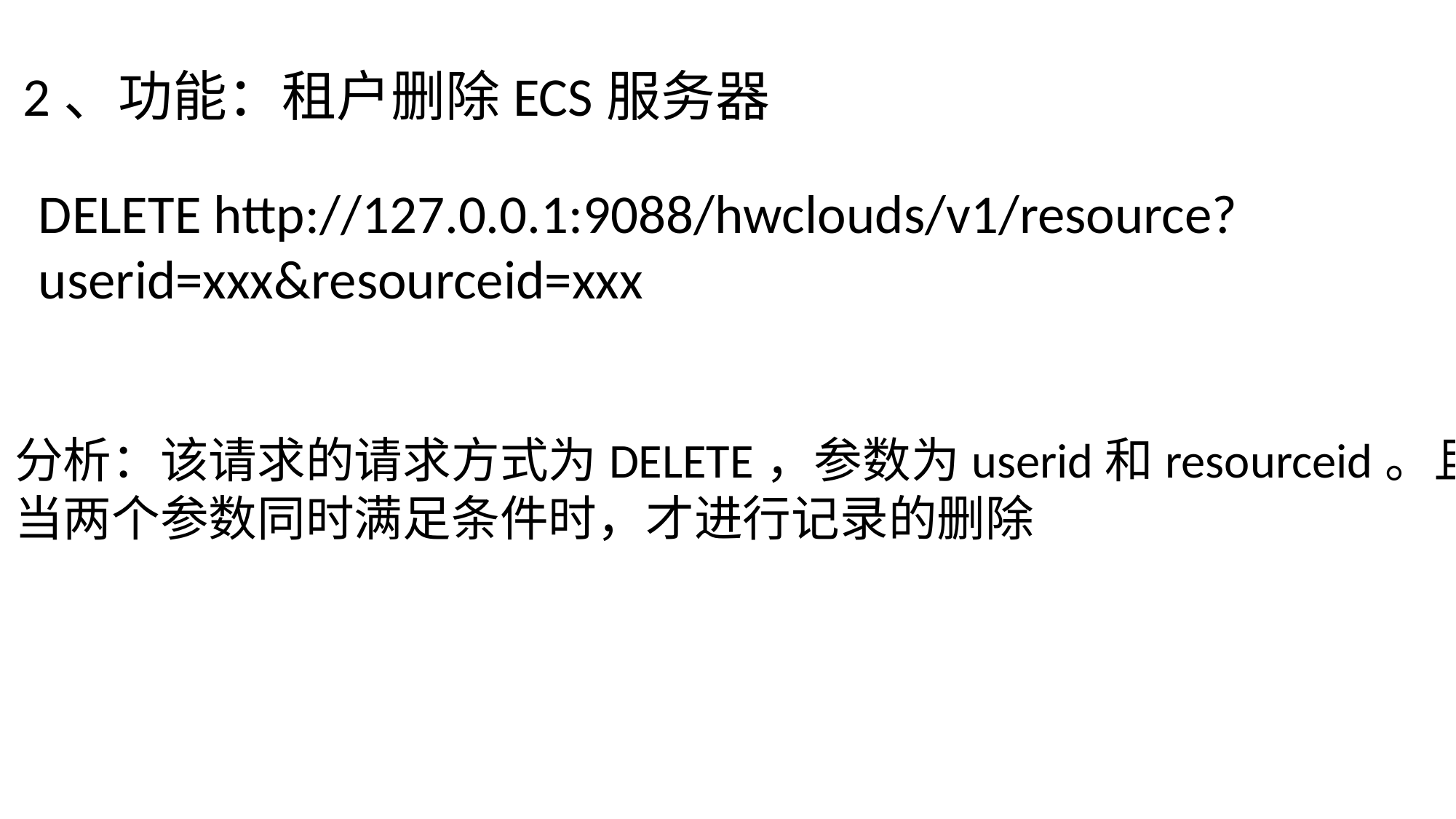

2、功能：租户删除ECS服务器
DELETE http://127.0.0.1:9088/hwclouds/v1/resource?userid=xxx&resourceid=xxx
分析：该请求的请求方式为DELETE，参数为userid和resourceid。且
当两个参数同时满足条件时，才进行记录的删除